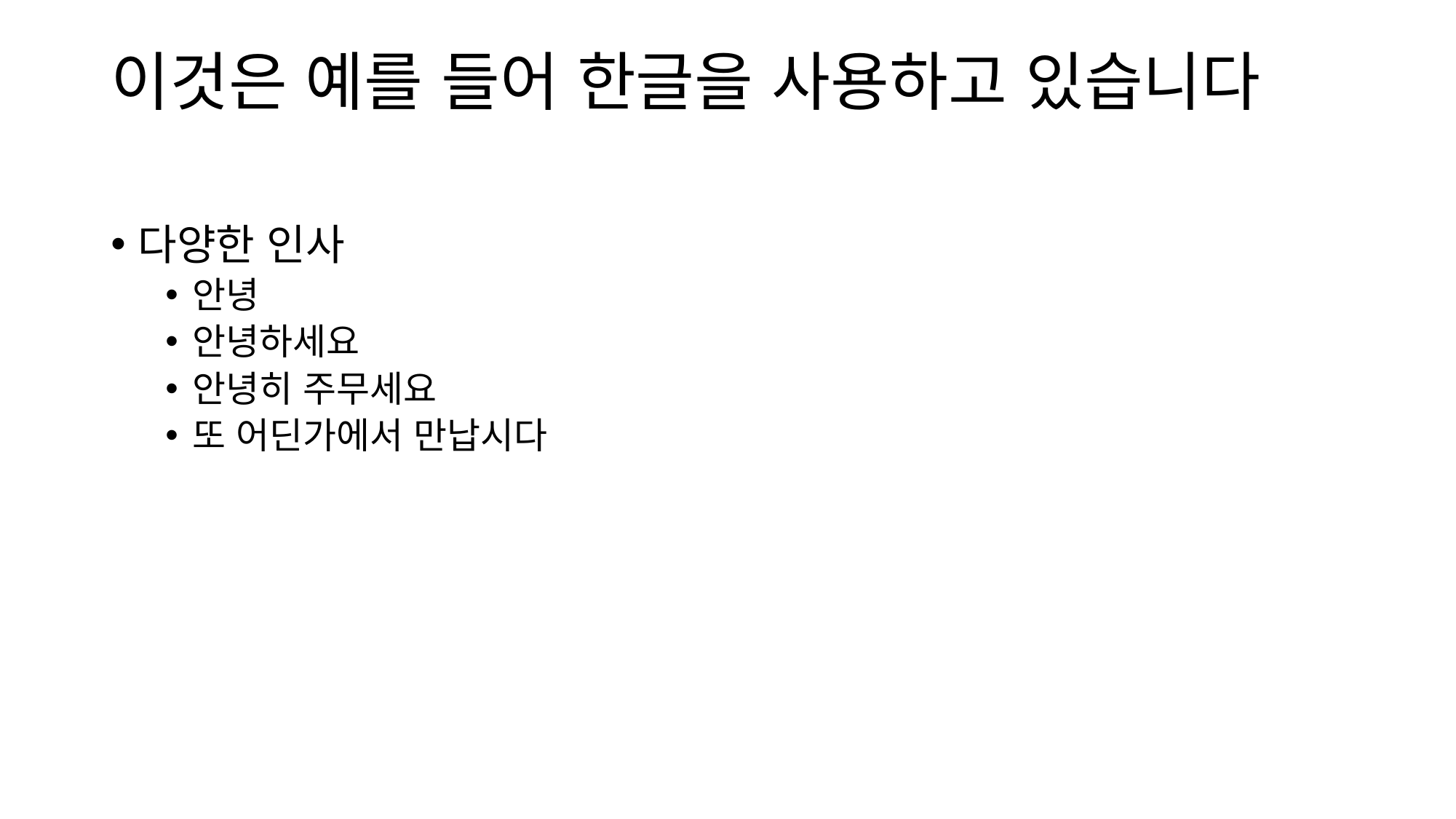

# 이것은 예를 들어 한글을 사용하고 있습니다
다양한 인사
안녕
안녕하세요
안녕히 주무세요
또 어딘가에서 만납시다